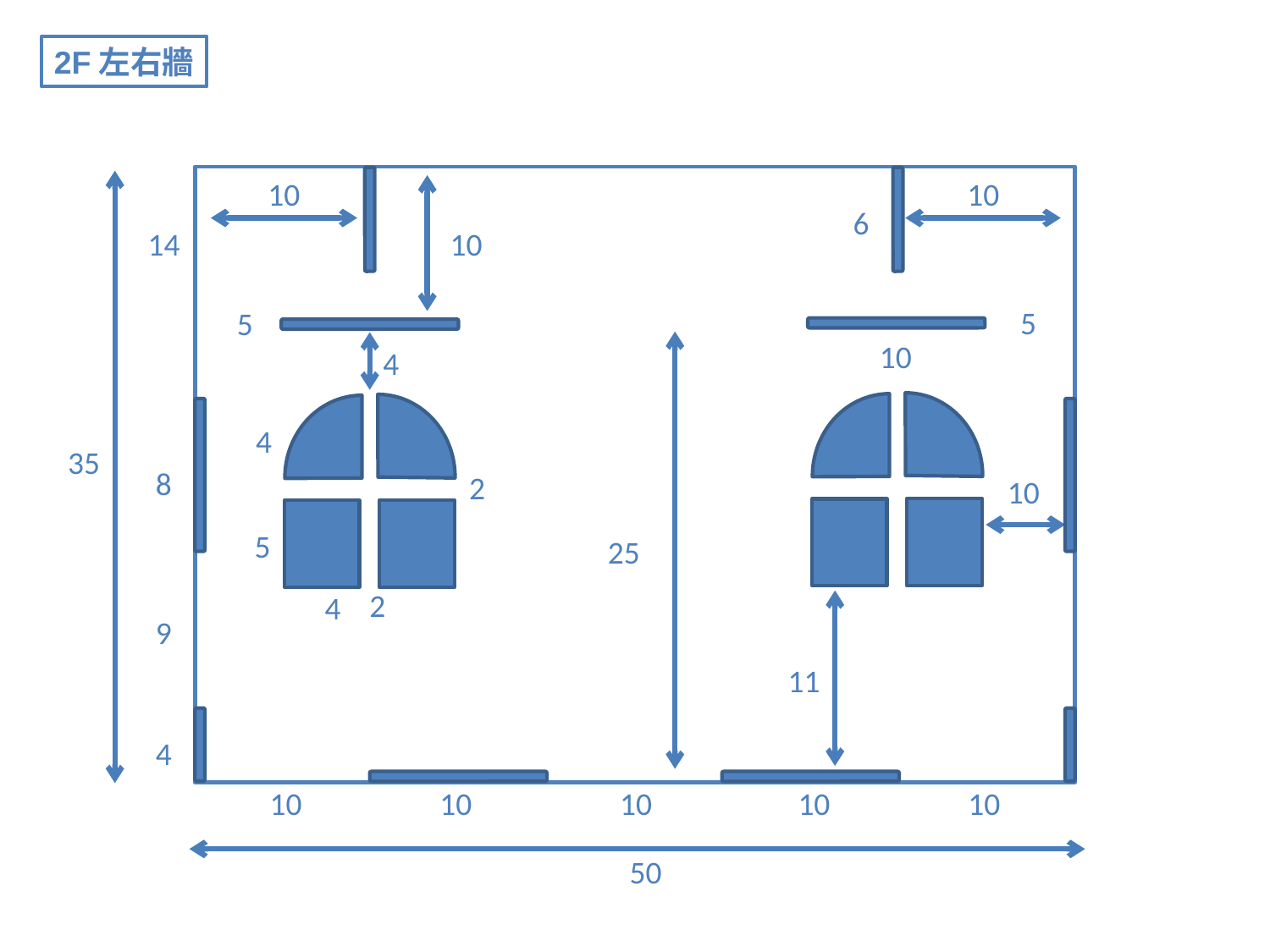

2F左右牆

10

4

4
2
5
2
4
6

10

10
10
14
5
5
35
8
10

25
9
11
4

10
10
10
10
10
50